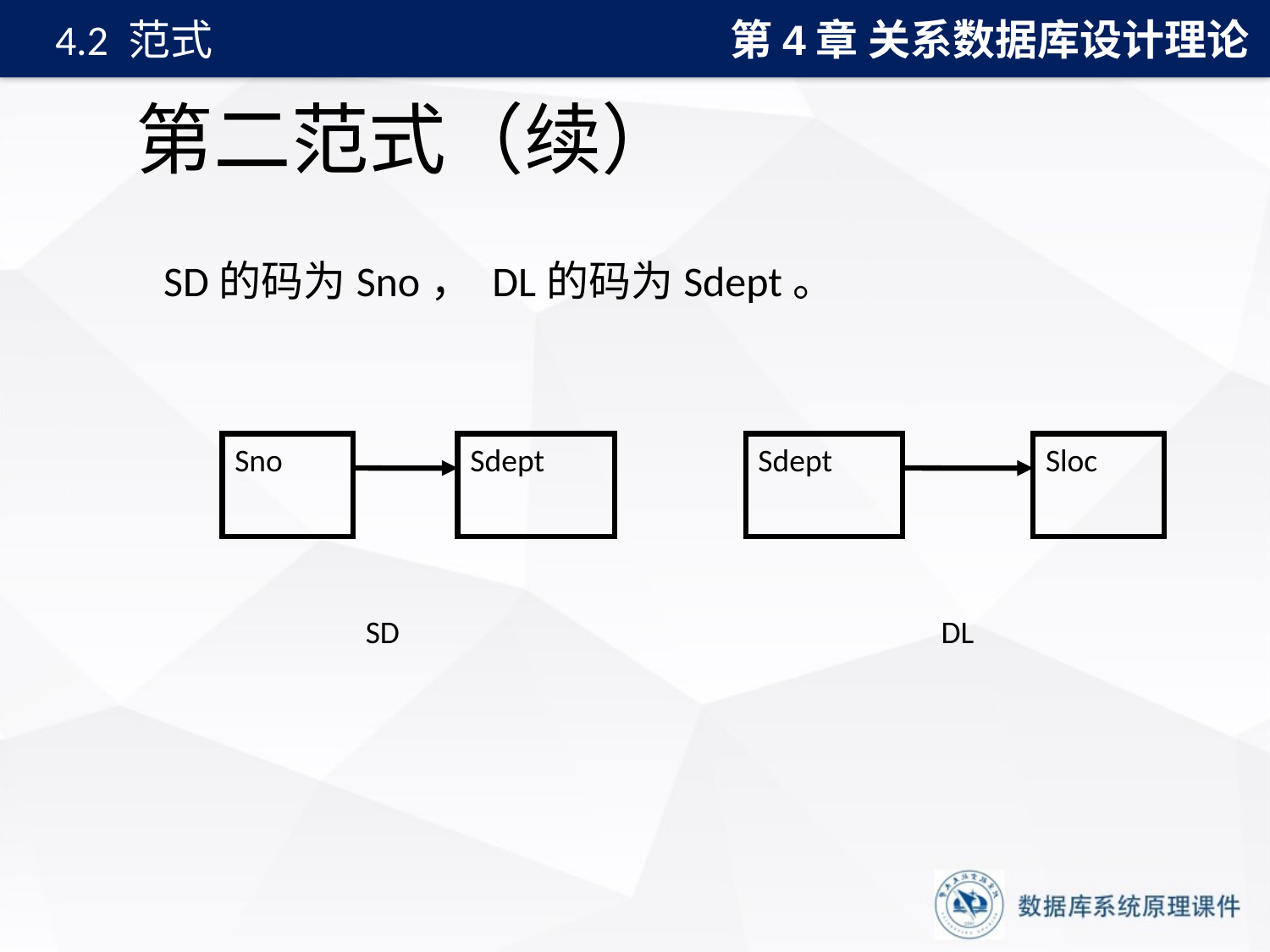

第4章 关系数据库设计理论
4.2 范式
# 第二范式（续）
SD的码为Sno， DL的码为Sdept。
Sno
Sdept
Sdept
Sloc

SD
DL